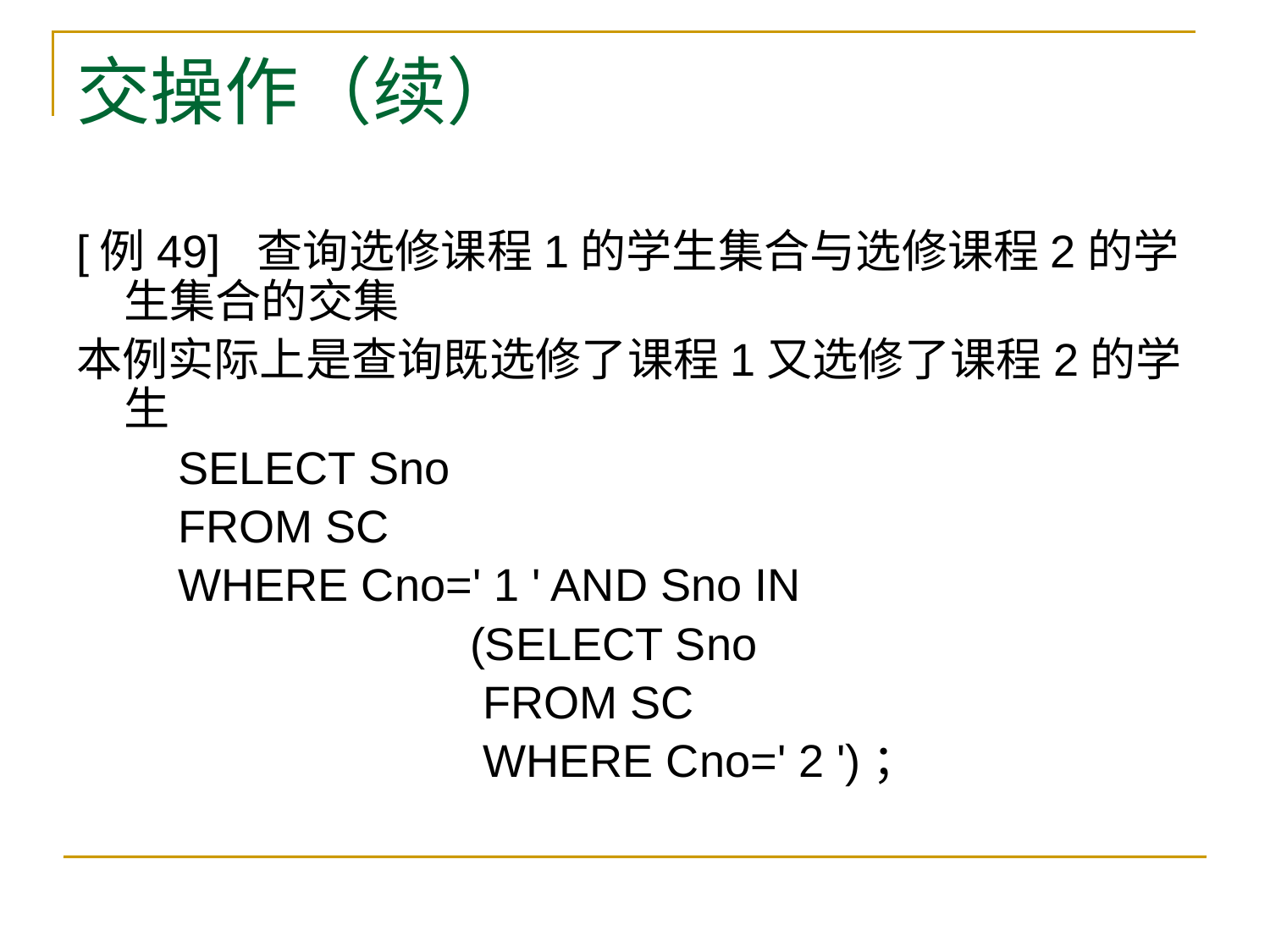

# 交操作（续）
[例49]  查询选修课程1的学生集合与选修课程2的学生集合的交集
本例实际上是查询既选修了课程1又选修了课程2的学生
        SELECT Sno
        FROM SC
        WHERE Cno=' 1 ' AND Sno IN
                               (SELECT Sno
                                FROM SC
                                WHERE Cno=' 2 ')；